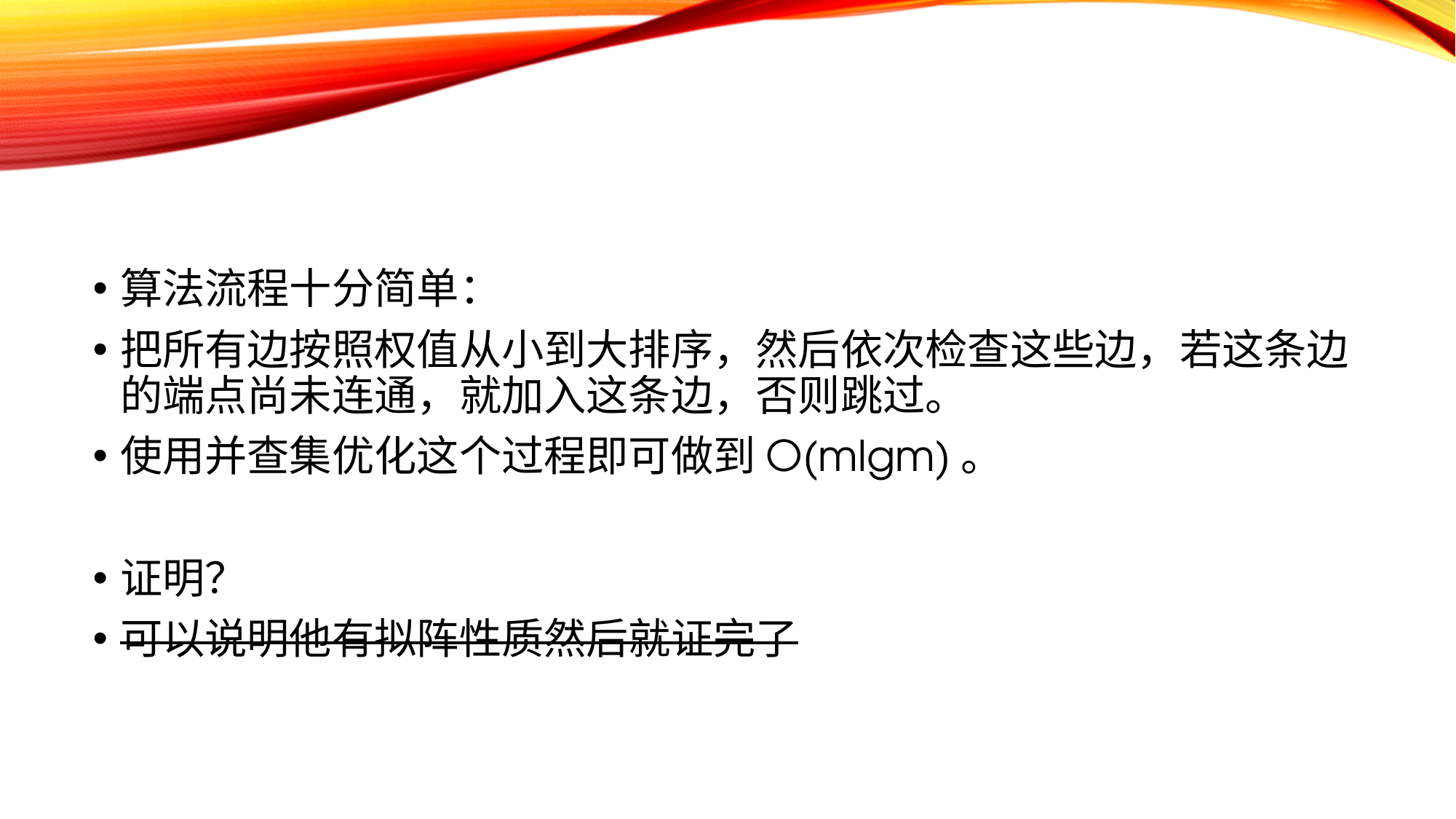

#
算法流程十分简单：
把所有边按照权值从小到大排序，然后依次检查这些边，若这条边的端点尚未连通，就加入这条边，否则跳过。
使用并查集优化这个过程即可做到O(mlgm)。

证明？
可以说明他有拟阵性质然后就证完了